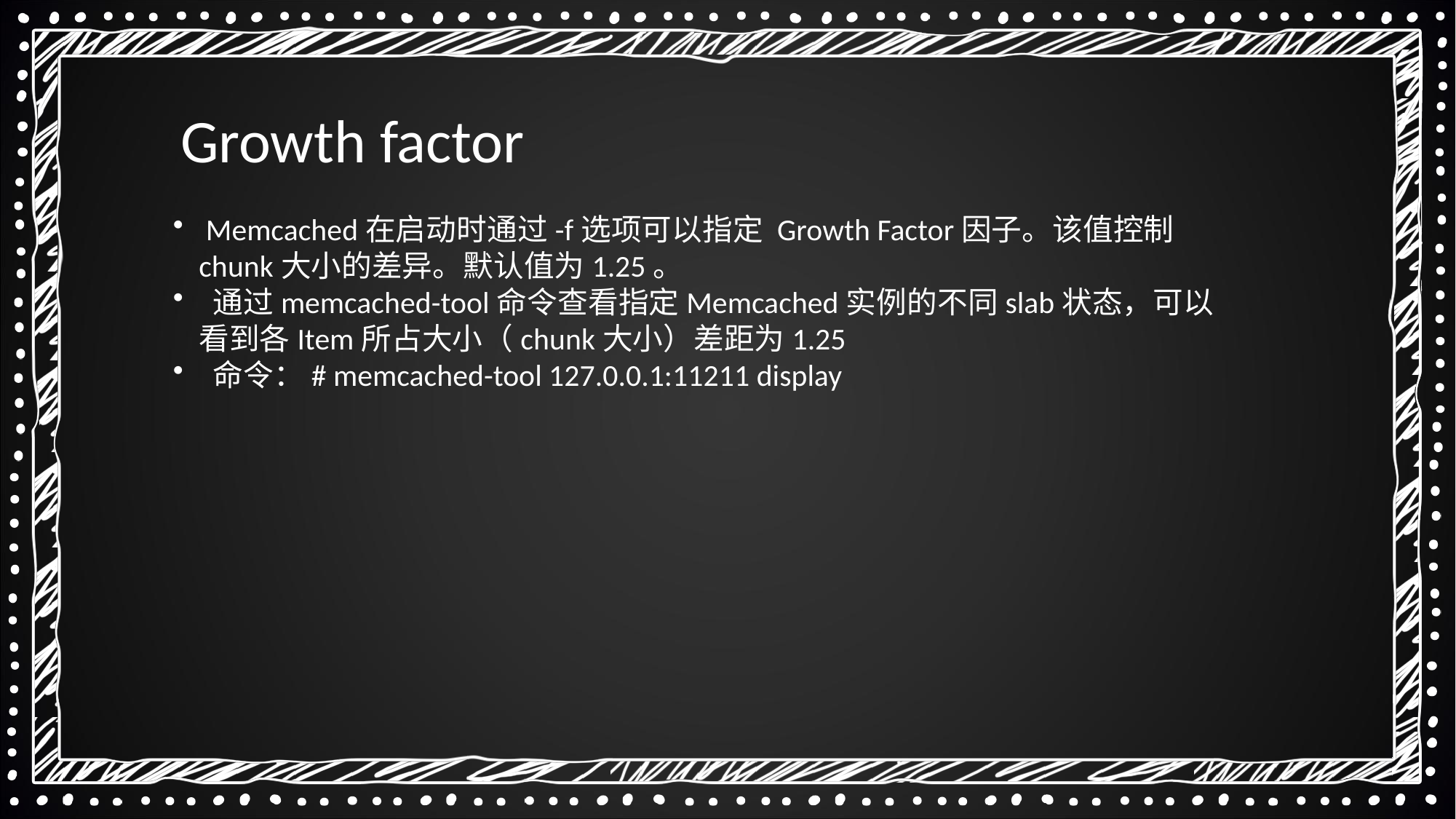

Growth factor
 Memcached在启动时通过-f选项可以指定 Growth Factor因子。该值控制chunk大小的差异。默认值为1.25。
 通过memcached-tool命令查看指定Memcached实例的不同slab状态，可以看到各Item所占大小（chunk大小）差距为1.25
 命令：# memcached-tool 127.0.0.1:11211 display